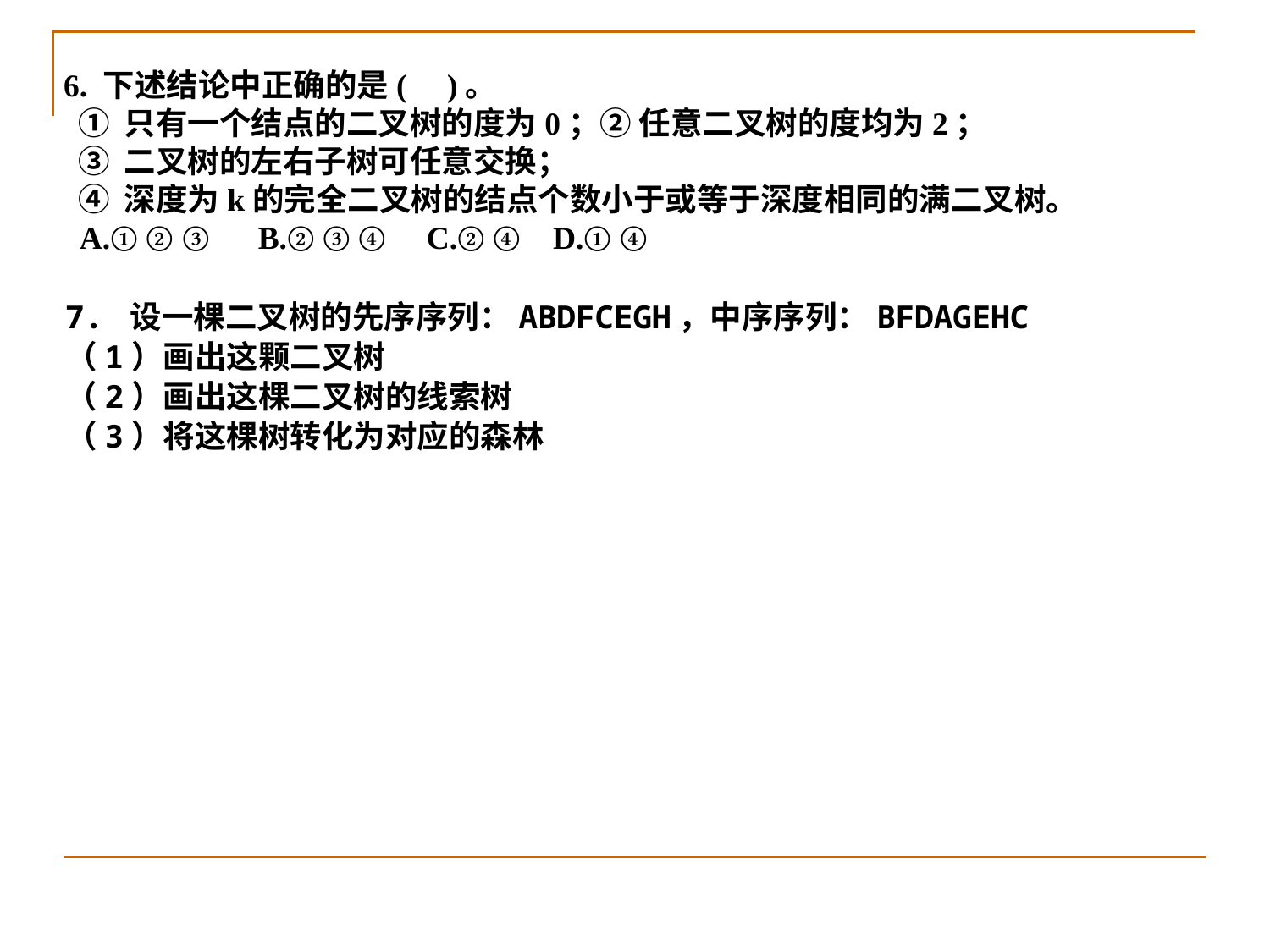

6. 下述结论中正确的是(     )。
  ① 只有一个结点的二叉树的度为0；② 任意二叉树的度均为2；
  ③ 二叉树的左右子树可任意交换；
  ④ 深度为k的完全二叉树的结点个数小于或等于深度相同的满二叉树。
  A.① ② ③      B.② ③ ④     C.② ④    D.① ④

7. 设一棵二叉树的先序序列：ABDFCEGH，中序序列：BFDAGEHC
（1）画出这颗二叉树
（2）画出这棵二叉树的线索树
（3）将这棵树转化为对应的森林